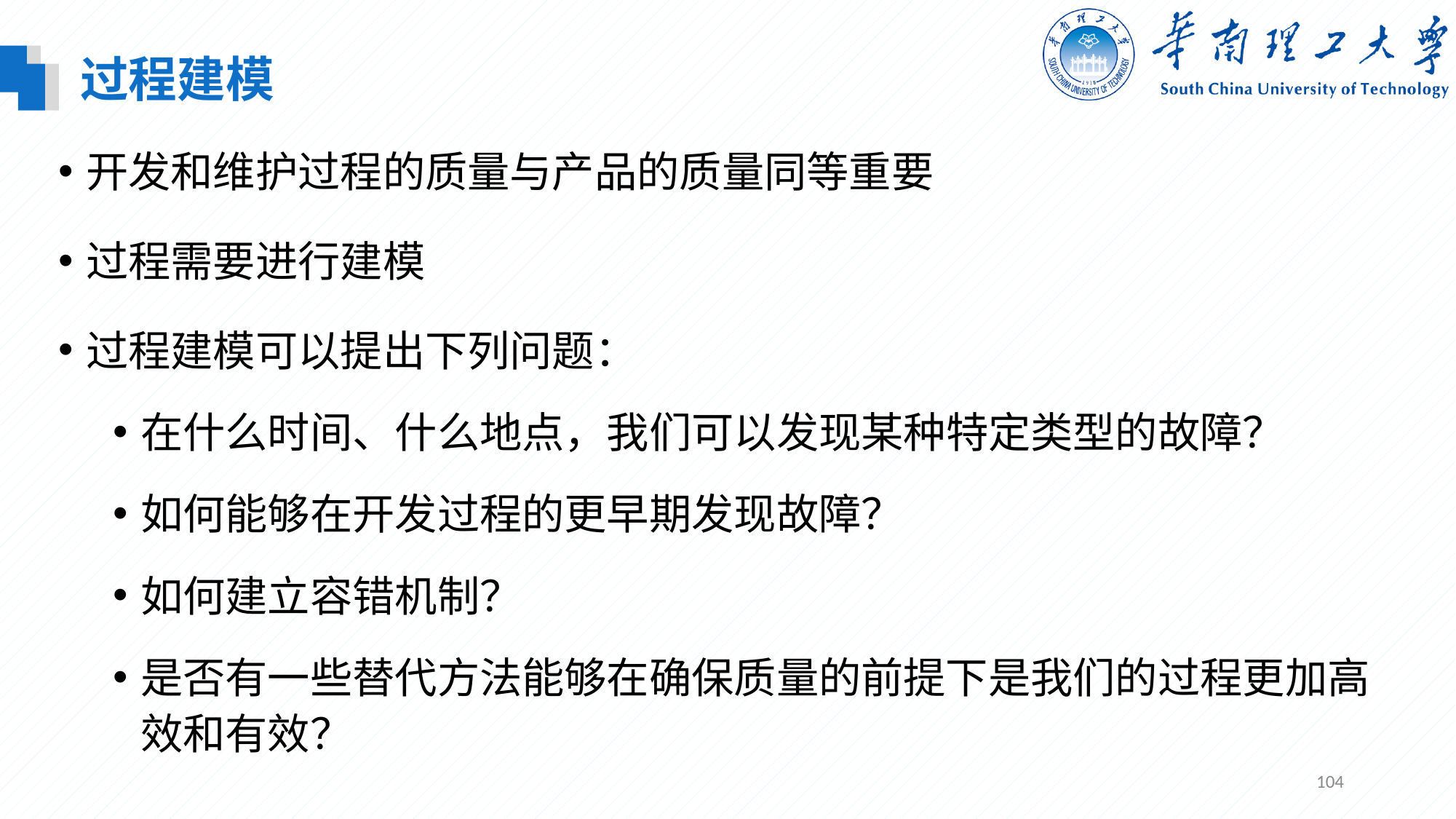

过程建模
开发和维护过程的质量与产品的质量同等重要
过程需要进行建模
过程建模可以提出下列问题：
在什么时间、什么地点，我们可以发现某种特定类型的故障？
如何能够在开发过程的更早期发现故障？
如何建立容错机制？
是否有一些替代方法能够在确保质量的前提下是我们的过程更加高效和有效？
104